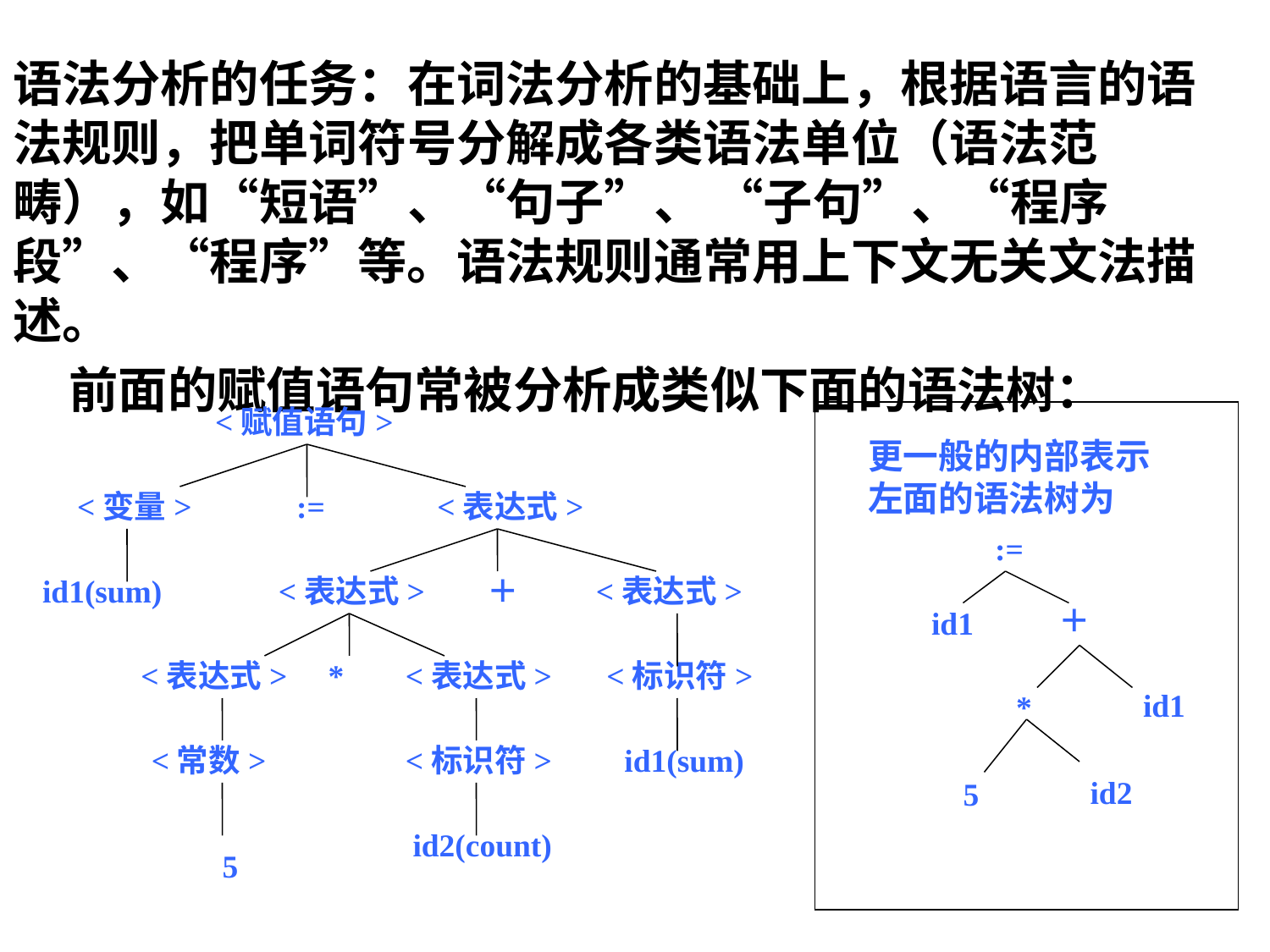

语法分析的任务：在词法分析的基础上，根据语言的语法规则，把单词符号分解成各类语法单位（语法范畴），如“短语”、“句子”、 “子句”、“程序段”、“程序”等。语法规则通常用上下文无关文法描述。
    前面的赋值语句常被分析成类似下面的语法树：
<赋值语句>

更一般的内部表示左面的语法树为

<变量>
:=
<表达式>

:=
id1(sum)
<表达式>
＋
<表达式>

＋
id1

<表达式>
*
<表达式>
<标识符>
id1
*

<常数>
<标识符>
id1(sum)
id2
5

id2(count)
5